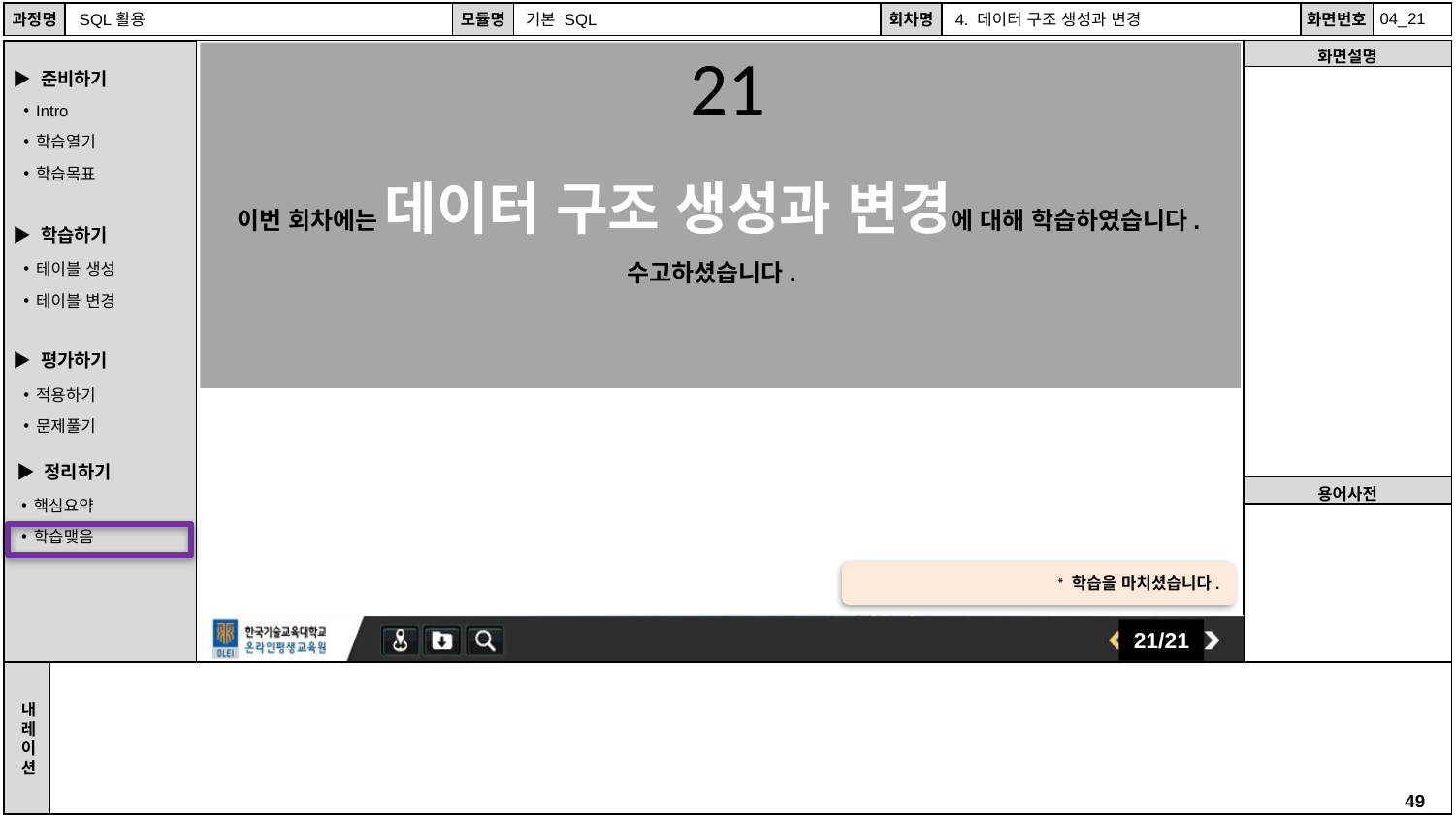

21
21

이번 회차에는 데이터 구조 생성과 변경에 대해 학습하였습니다.
수고하셨습니다.

* 학습을 마치셨습니다.
21/21
10